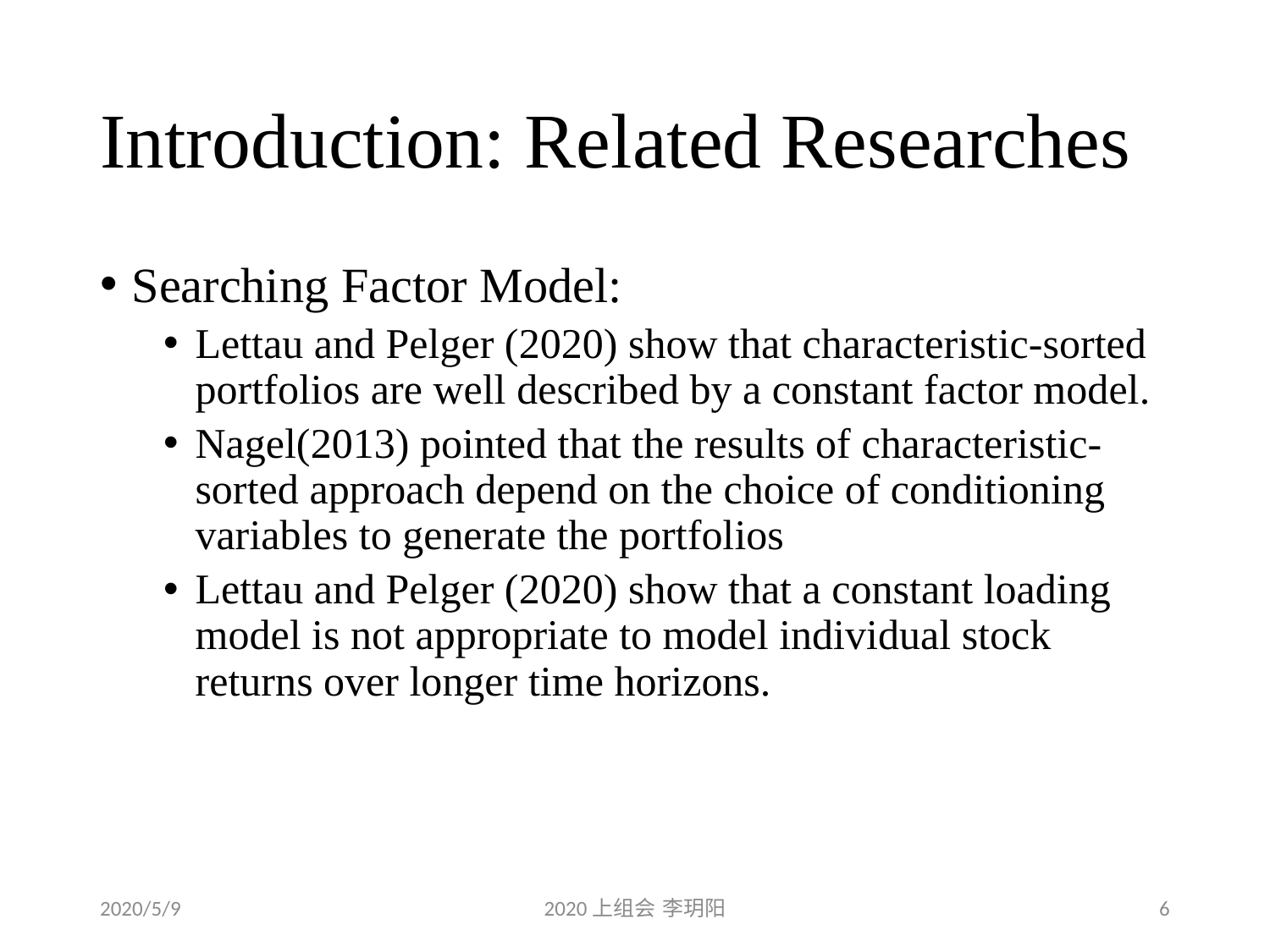

# Introduction: Related Researches
Searching Factor Model:
Lettau and Pelger (2020) show that characteristic-sorted portfolios are well described by a constant factor model.
Nagel(2013) pointed that the results of characteristic-sorted approach depend on the choice of conditioning variables to generate the portfolios
Lettau and Pelger (2020) show that a constant loading model is not appropriate to model individual stock returns over longer time horizons.
2020/5/9
2020上组会 李玥阳
6